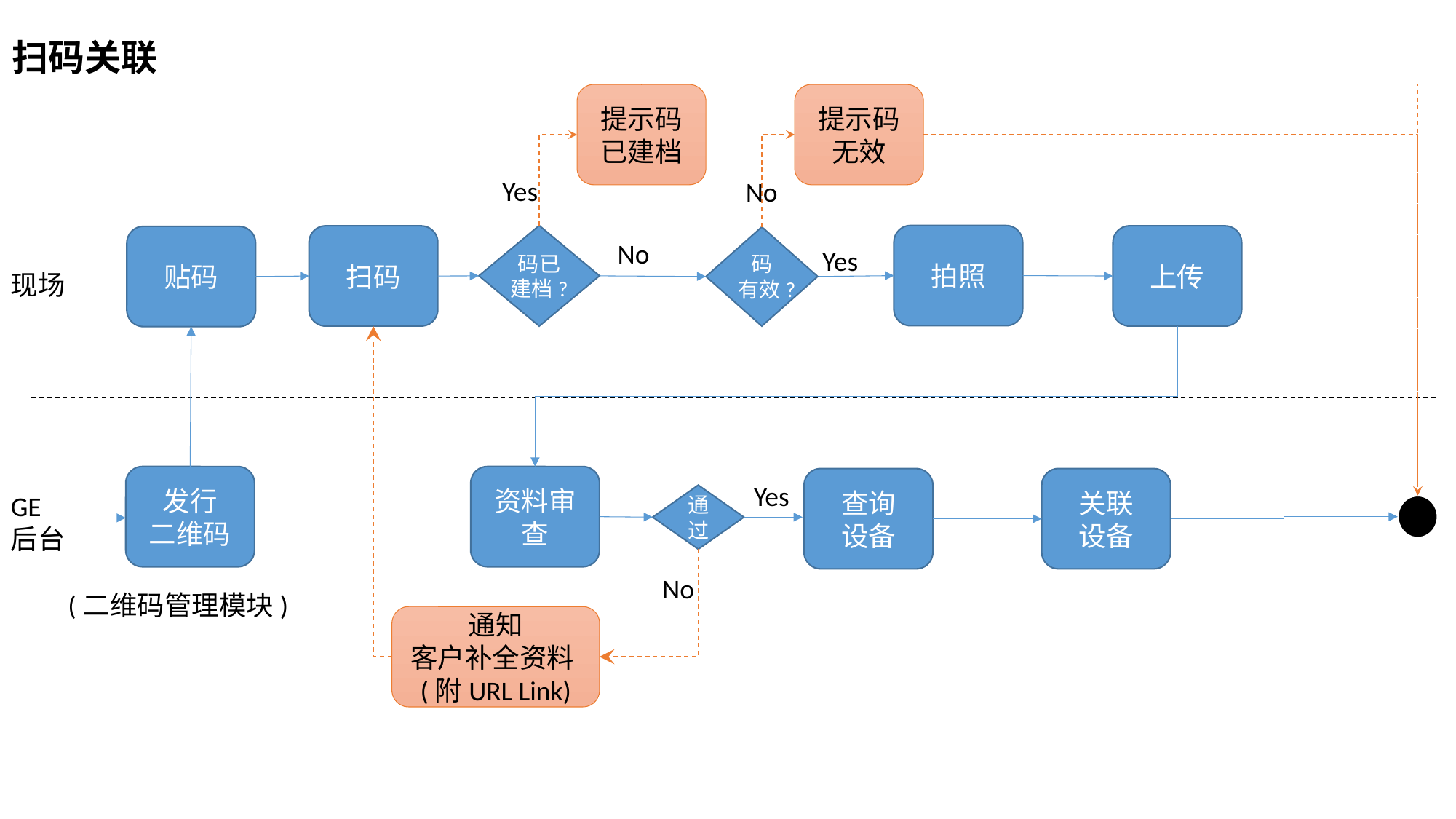

扫码关联
提示码已建档
提示码无效
Yes
No
码已
建档?
拍照
上传
扫码
贴码
码
有效?
No
Yes
现场
发行
二维码
资料审查
查询
设备
关联
设备
Yes
GE
后台
通过

No
(二维码管理模块)
通知
客户补全资料(附URL Link)